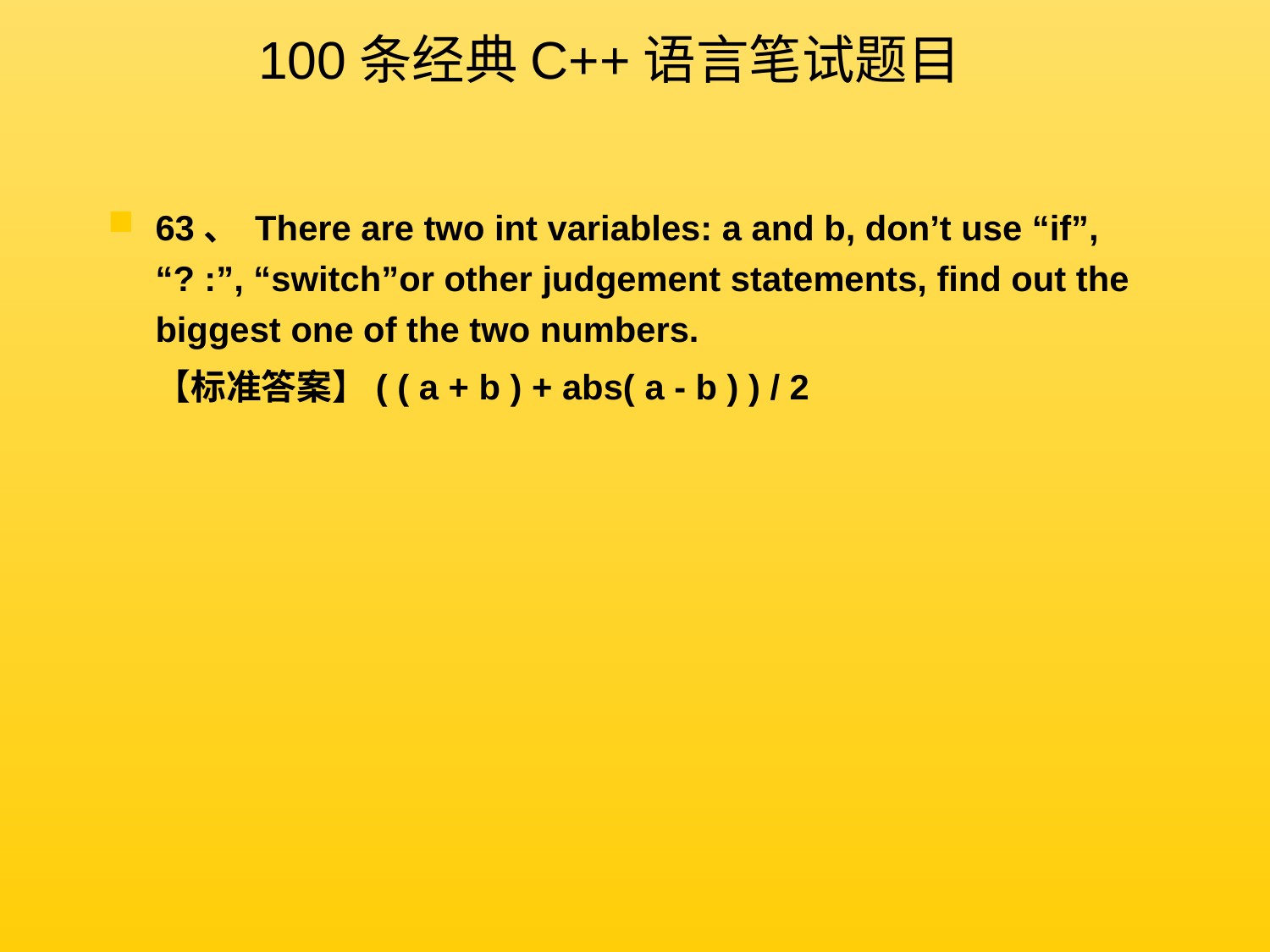

100条经典C++语言笔试题目
63、 There are two int variables: a and b, don’t use “if”, “? :”, “switch”or other judgement statements, find out the biggest one of the two numbers.
	【标准答案】( ( a + b ) + abs( a - b ) ) / 2